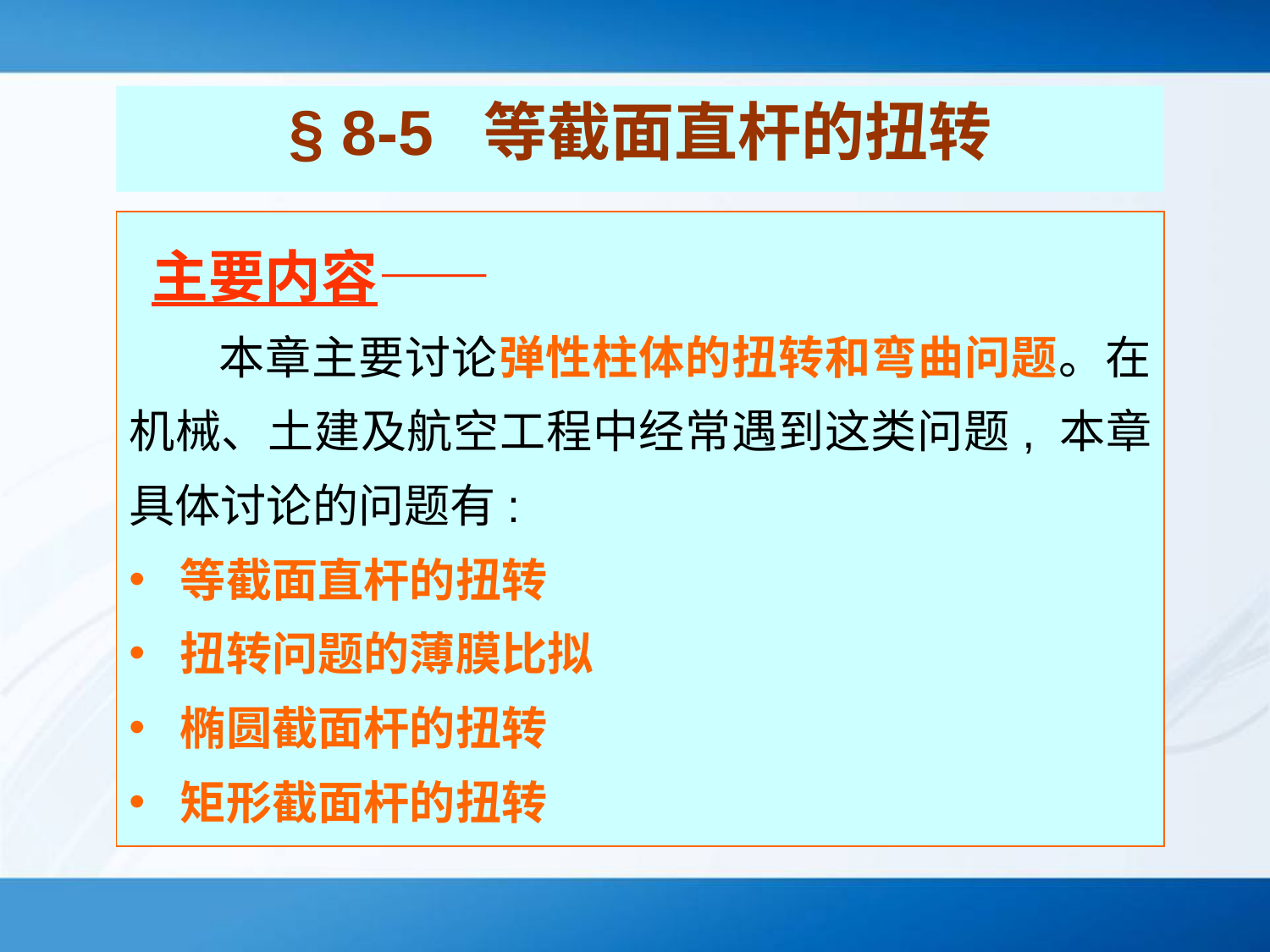

§ 8-5  等截面直杆的扭转
 主要内容——
       本章主要讨论弹性柱体的扭转和弯曲问题。在机械、土建及航空工程中经常遇到这类问题, 本章具体讨论的问题有:
 等截面直杆的扭转
 扭转问题的薄膜比拟
 椭圆截面杆的扭转
 矩形截面杆的扭转